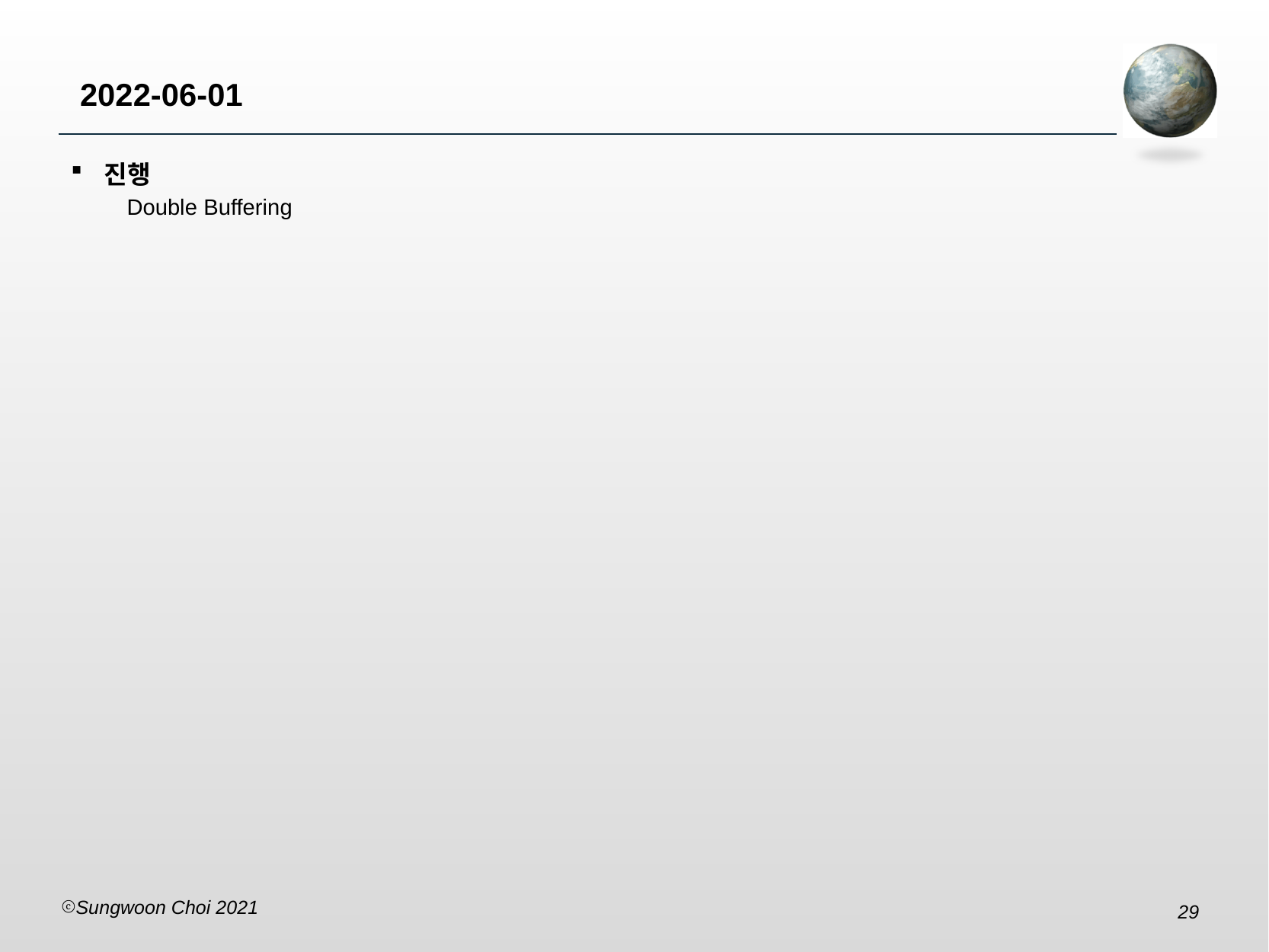

# 2022-06-01
진행
Double Buffering

Sungwoon Choi 2021
29